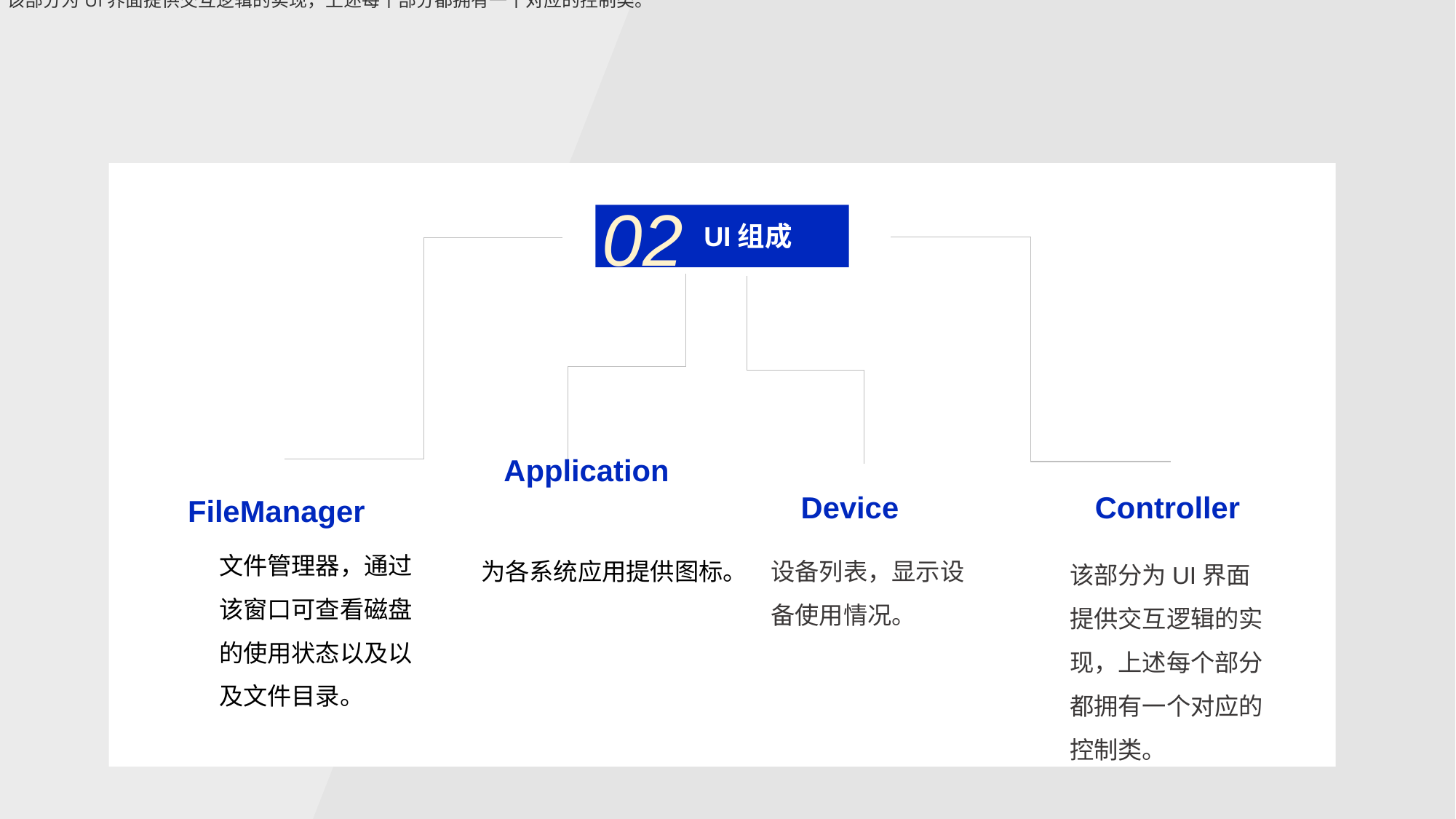

该部分为UI界面提供交互逻辑的实现，上述每个部分都拥有一个对应的控制类。

02

UI组成
 Application
    Device
   Controller
FileManager
文件管理器，通过该窗口可查看磁盘的使用状态以及以及文件目录。
为各系统应用提供图标。
设备列表，显示设备使用情况。
该部分为UI界面提供交互逻辑的实现，上述每个部分都拥有一个对应的控制类。